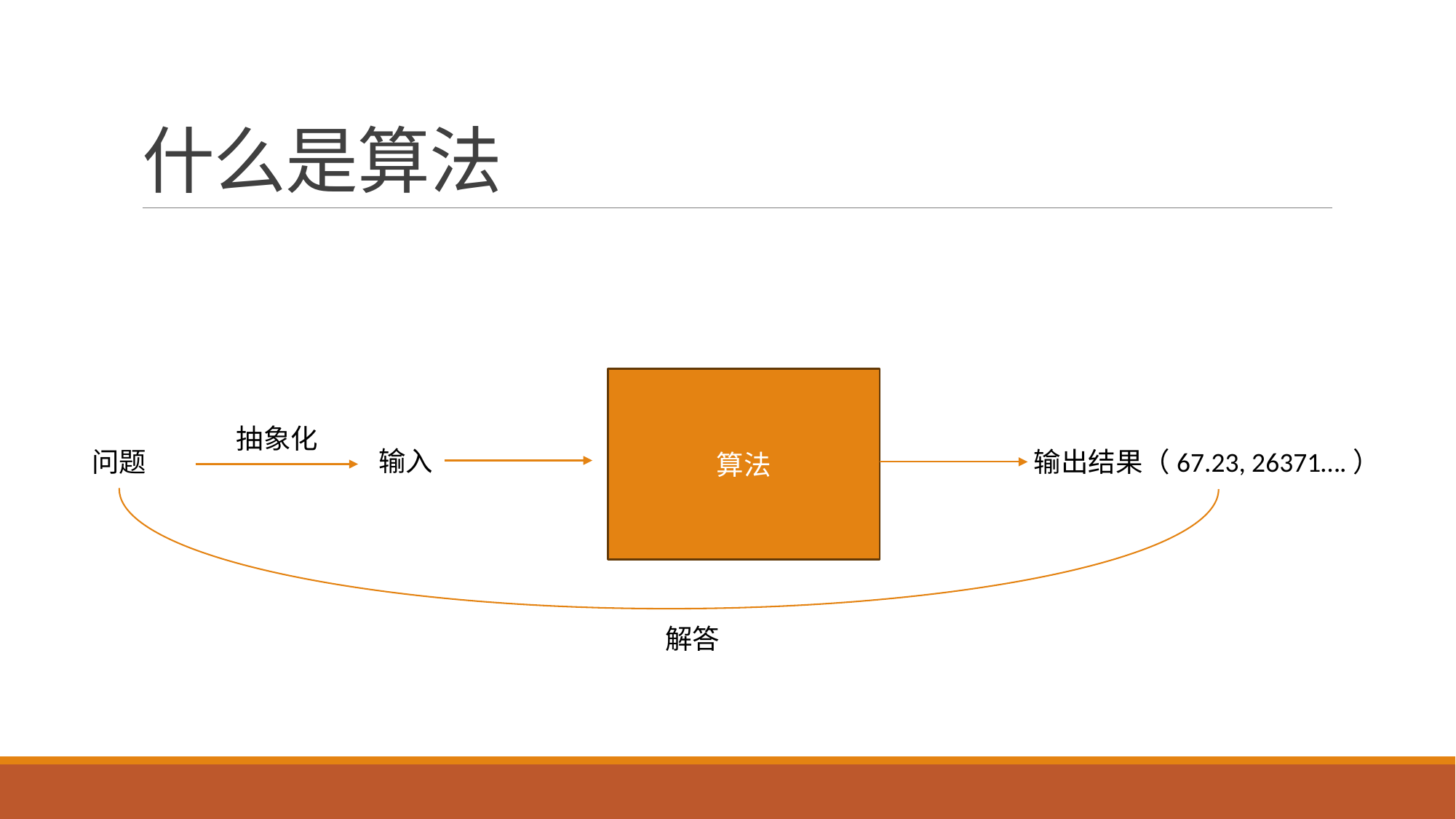

# 什么是算法

算法

抽象化
输入
问题
输出结果（67.23, 26371….）
解答